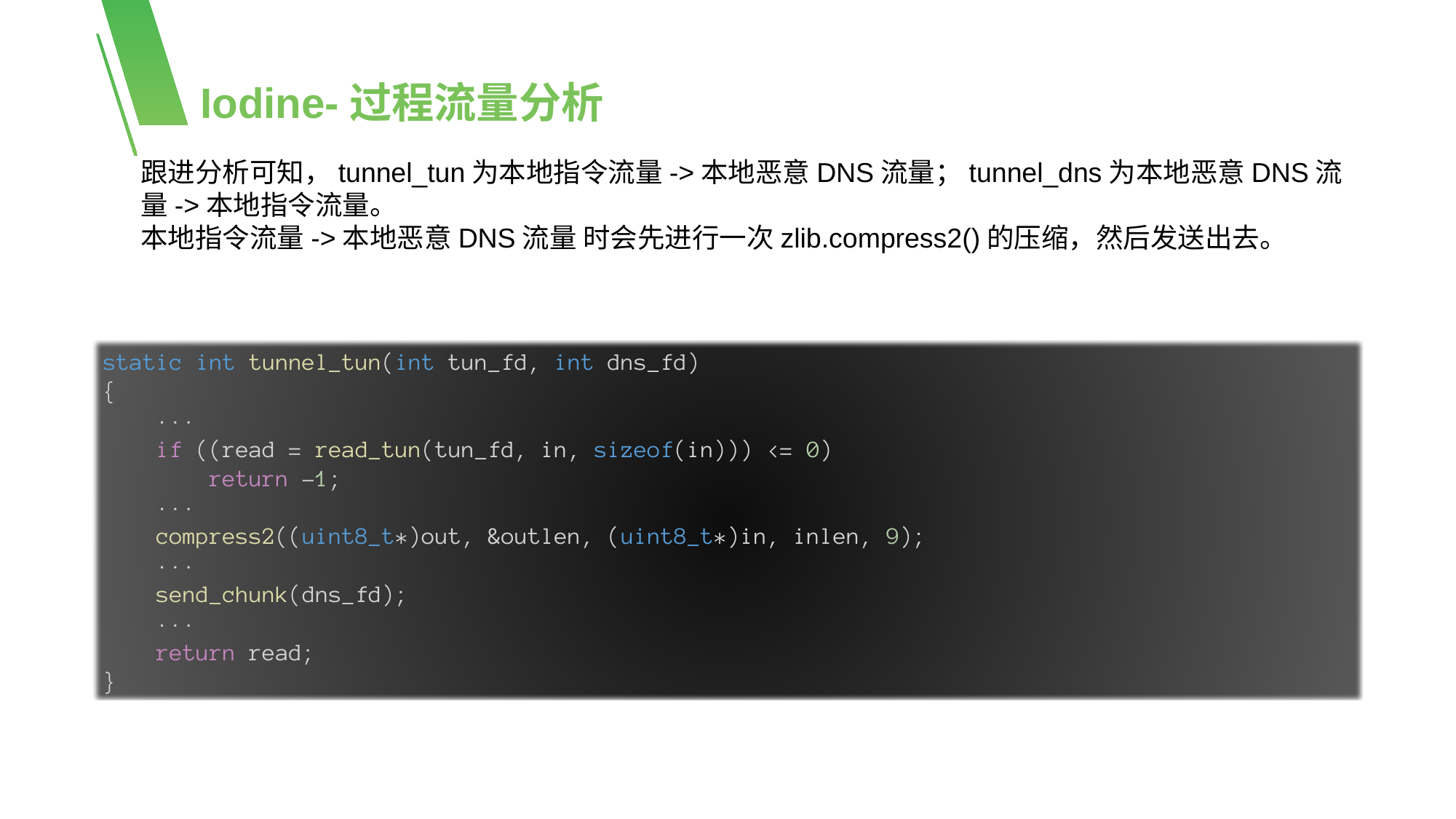

Iodine-过程流量分析
跟进分析可知，tunnel_tun为本地指令流量->本地恶意DNS流量；tunnel_dns为本地恶意DNS流量->本地指令流量。
本地指令流量->本地恶意DNS流量 时会先进行一次zlib.compress2()的压缩，然后发送出去。
static int tunnel_tun(int tun_fd, int dns_fd)
{
    ···
    if ((read = read_tun(tun_fd, in, sizeof(in))) <= 0)
        return -1;
    ···
    compress2((uint8_t*)out, &outlen, (uint8_t*)in, inlen, 9);
    ···
    send_chunk(dns_fd);
    ···
    return read;
}